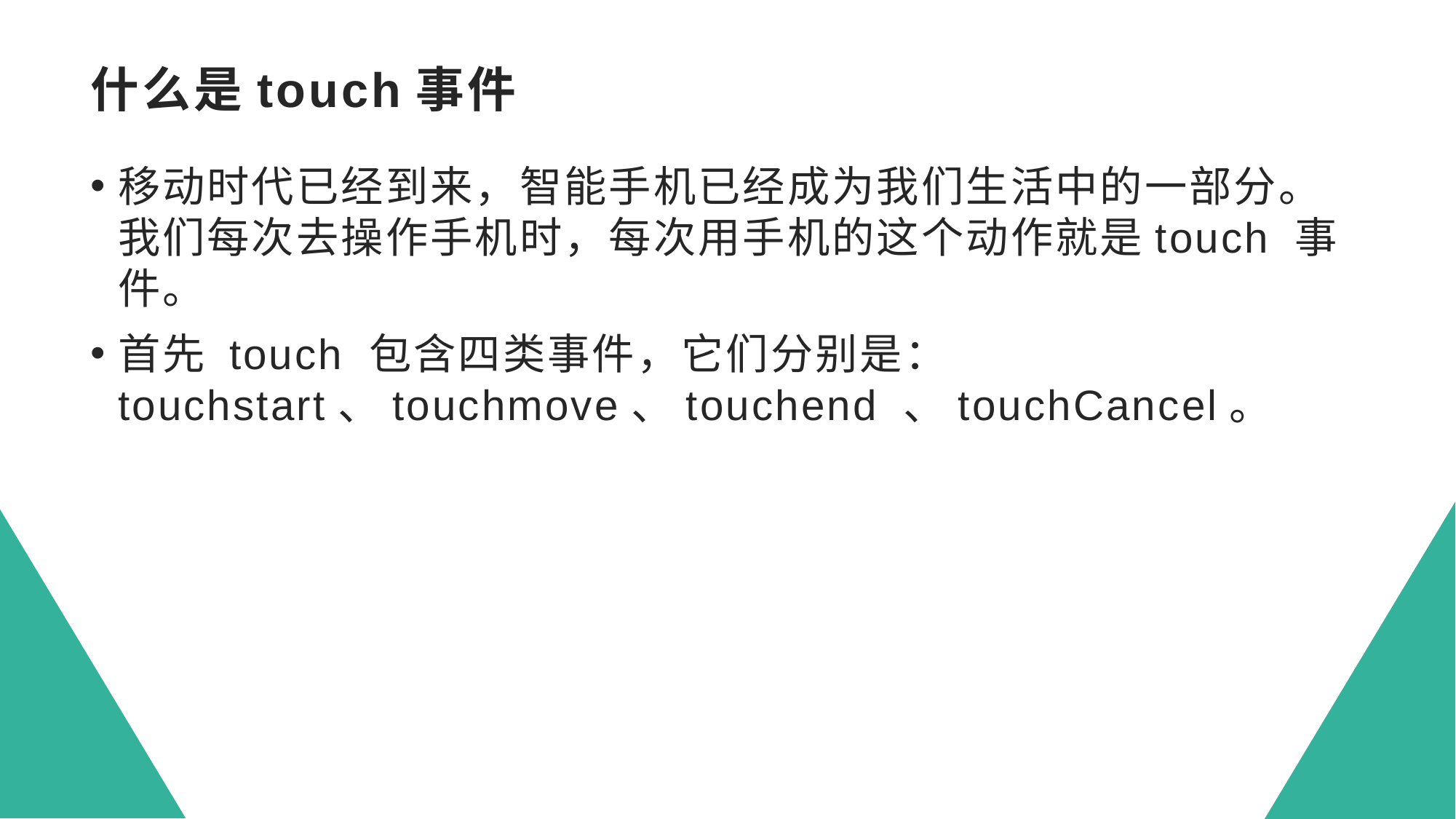

# 什么是touch事件
移动时代已经到来，智能手机已经成为我们生活中的一部分。我们每次去操作手机时，每次用手机的这个动作就是touch 事件。
首先 touch 包含四类事件，它们分别是：touchstart、touchmove、touchend 、touchCancel。